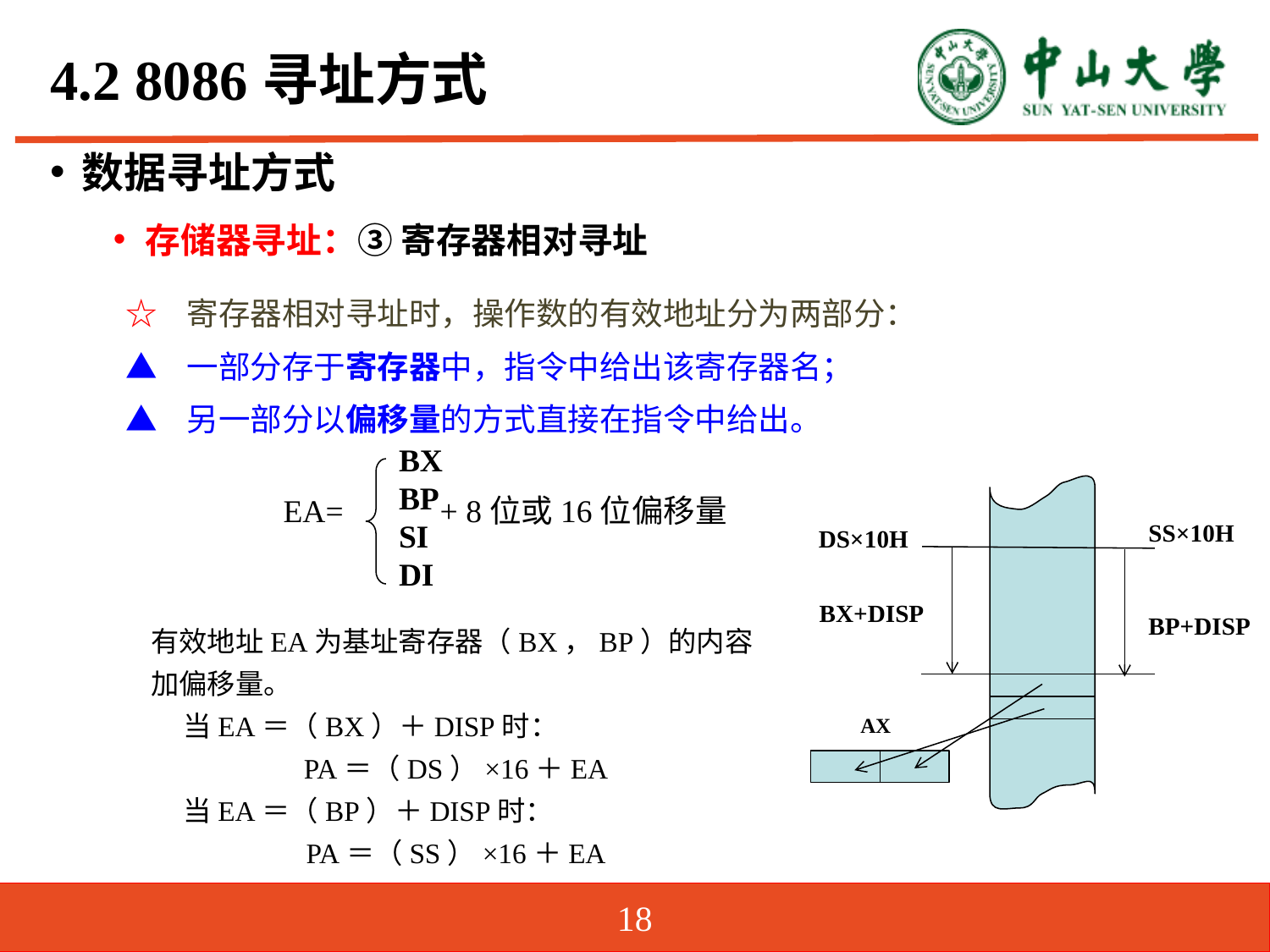

# 4.2 8086寻址方式
数据寻址方式
存储器寻址：③ 寄存器相对寻址

☆   寄存器相对寻址时，操作数的有效地址分为两部分：
▲   一部分存于寄存器中，指令中给出该寄存器名；
▲   另一部分以偏移量的方式直接在指令中给出。
BX
BP
SI
DI

EA=            + 8位或16位偏移量

SS×10H
DS×10H
BX+DISP
BP+DISP
有效地址EA为基址寄存器（BX，BP）的内容加偏移量。
    当EA＝（BX）＋DISP时：
PA＝（DS）×16＋EA
    当EA＝（BP）＋DISP时：
PA＝（SS）×16＋EA
AX

18